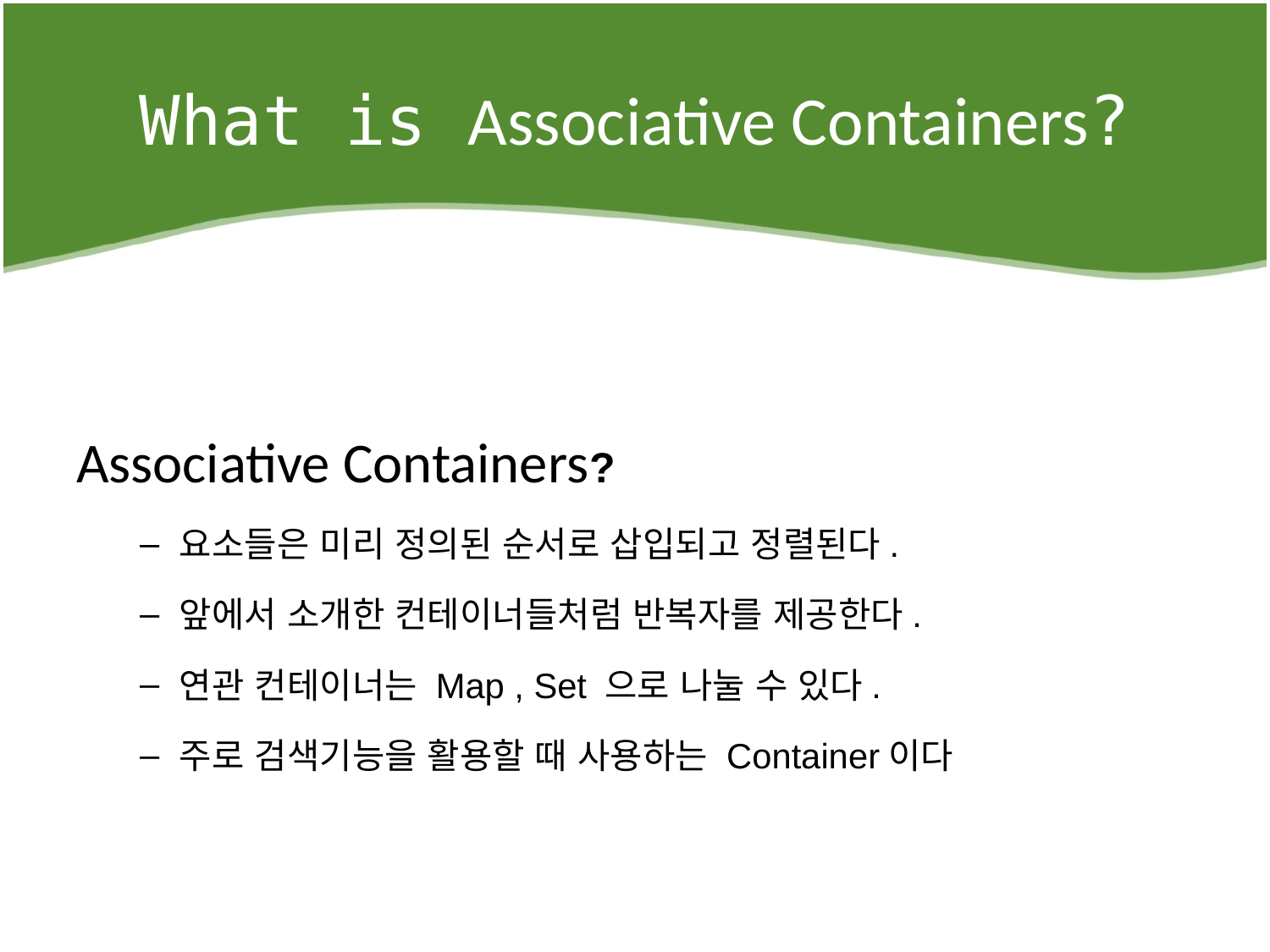

# What is Associative Containers?
Associative Containers?
요소들은 미리 정의된 순서로 삽입되고 정렬된다.
앞에서 소개한 컨테이너들처럼 반복자를 제공한다.
연관 컨테이너는 Map , Set 으로 나눌 수 있다.
주로 검색기능을 활용할 때 사용하는 Container이다